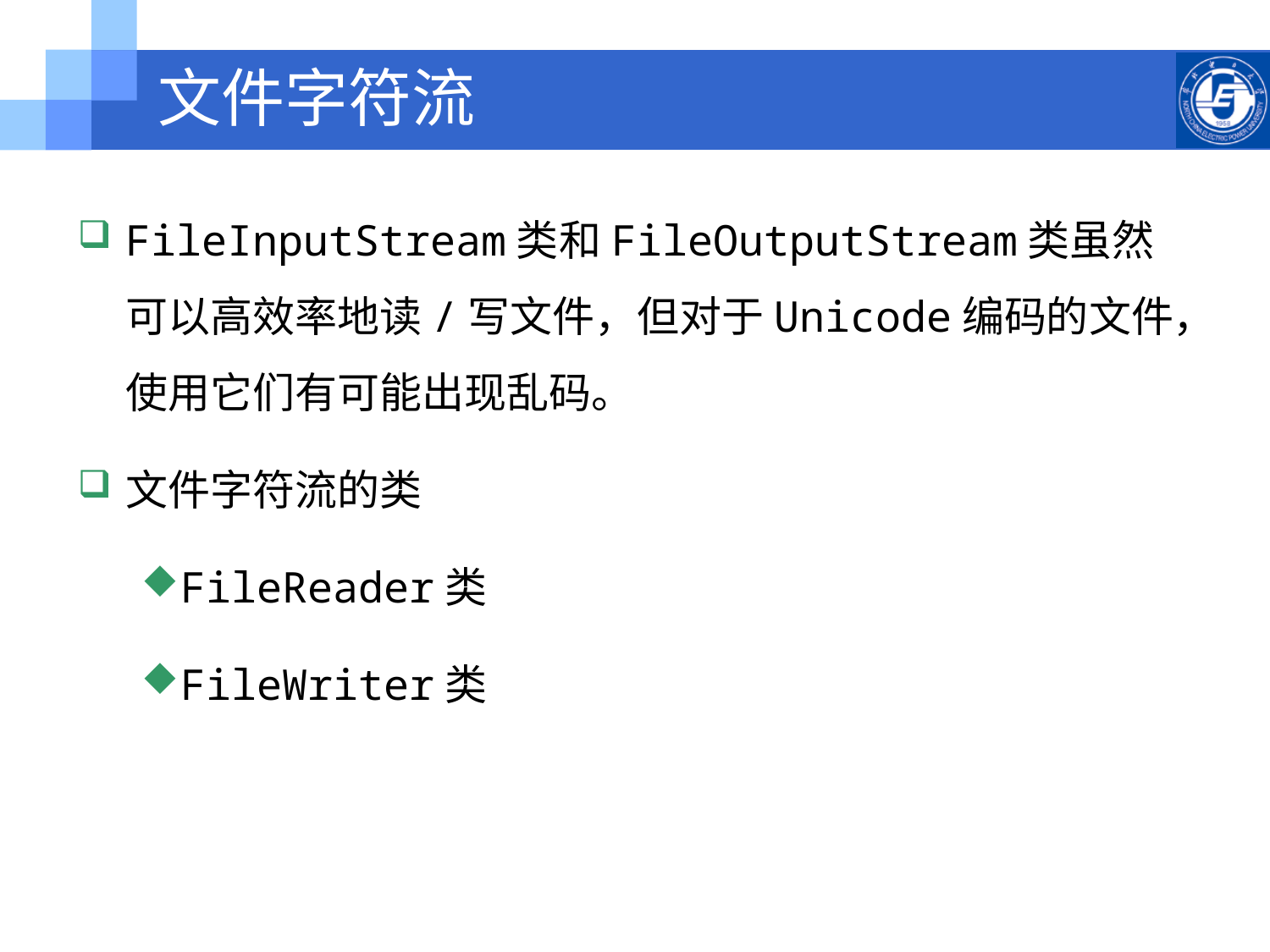

文件字符流
FileInputStream类和FileOutputStream类虽然可以高效率地读/写文件，但对于Unicode编码的文件，使用它们有可能出现乱码。
文件字符流的类
FileReader类
FileWriter类